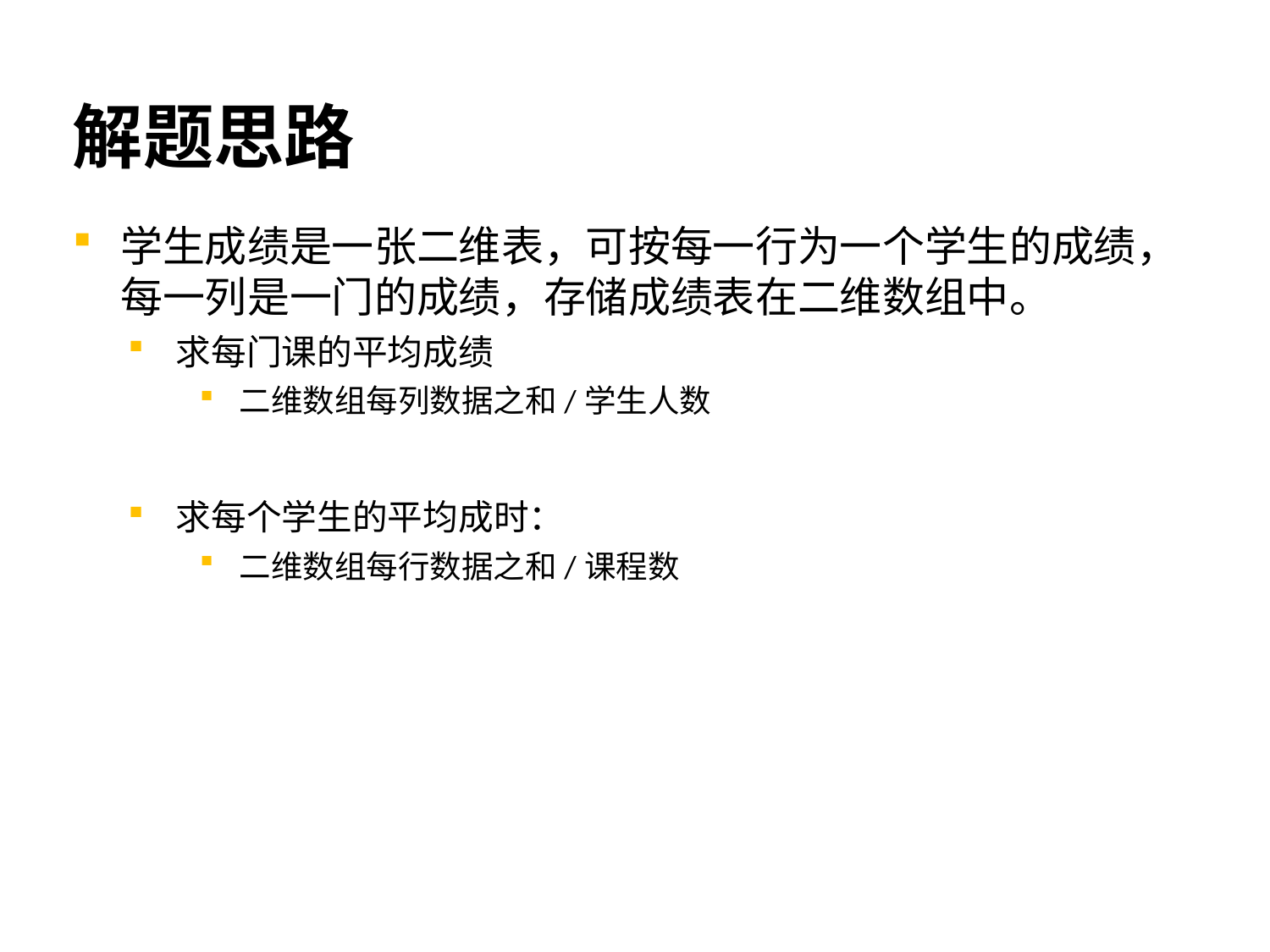

# 解题思路
学生成绩是一张二维表，可按每一行为一个学生的成绩，每一列是一门的成绩，存储成绩表在二维数组中。
求每门课的平均成绩
二维数组每列数据之和/学生人数

求每个学生的平均成时：
二维数组每行数据之和/课程数